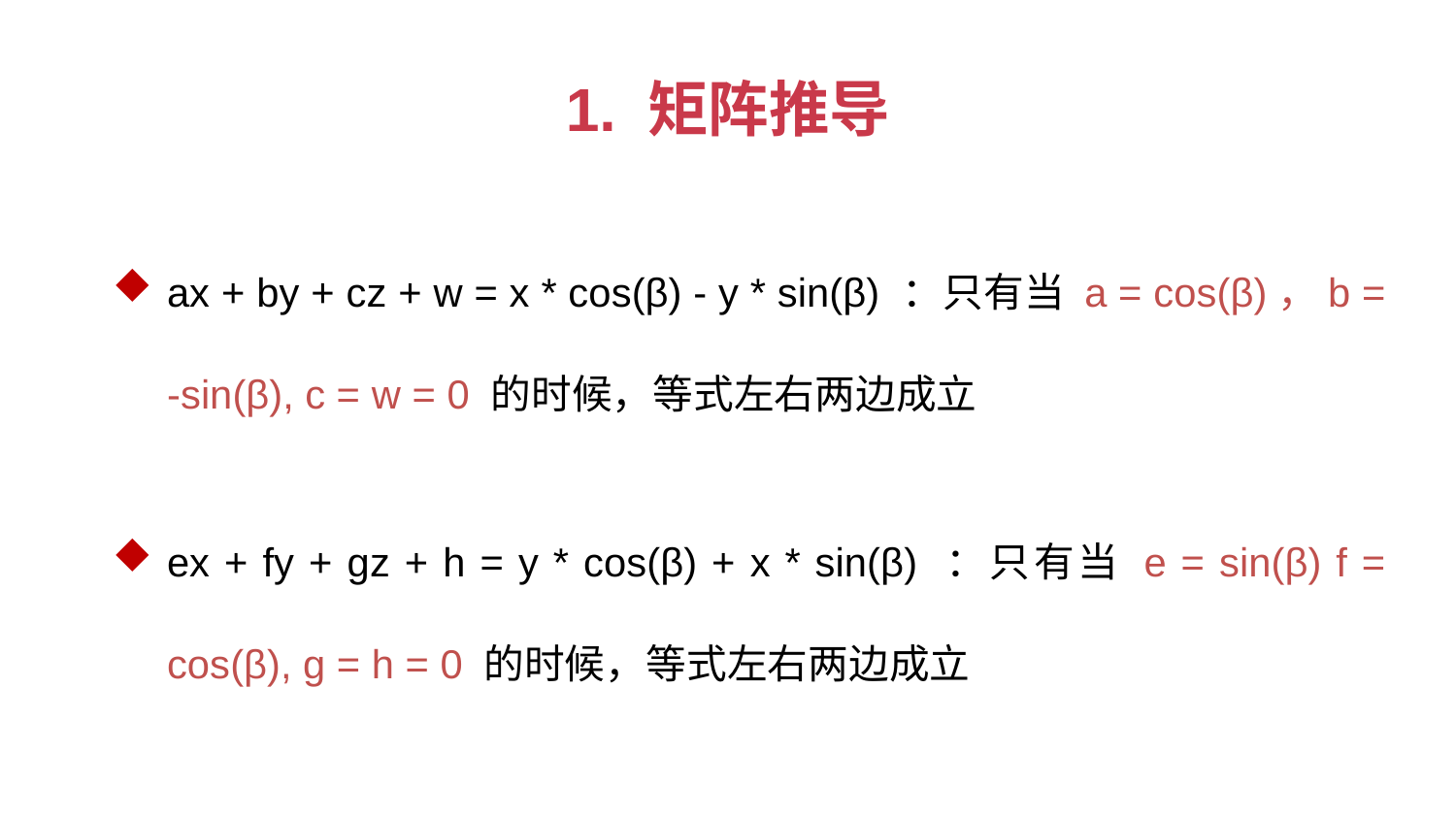

1. 矩阵推导
ax + by + cz + w = x * cos(β) - y * sin(β) ：只有当 a = cos(β)，b = -sin(β), c = w = 0 的时候，等式左右两边成立

ex + fy + gz + h = y * cos(β) + x * sin(β) ：只有当 e = sin(β) f = cos(β), g = h = 0 的时候，等式左右两边成立